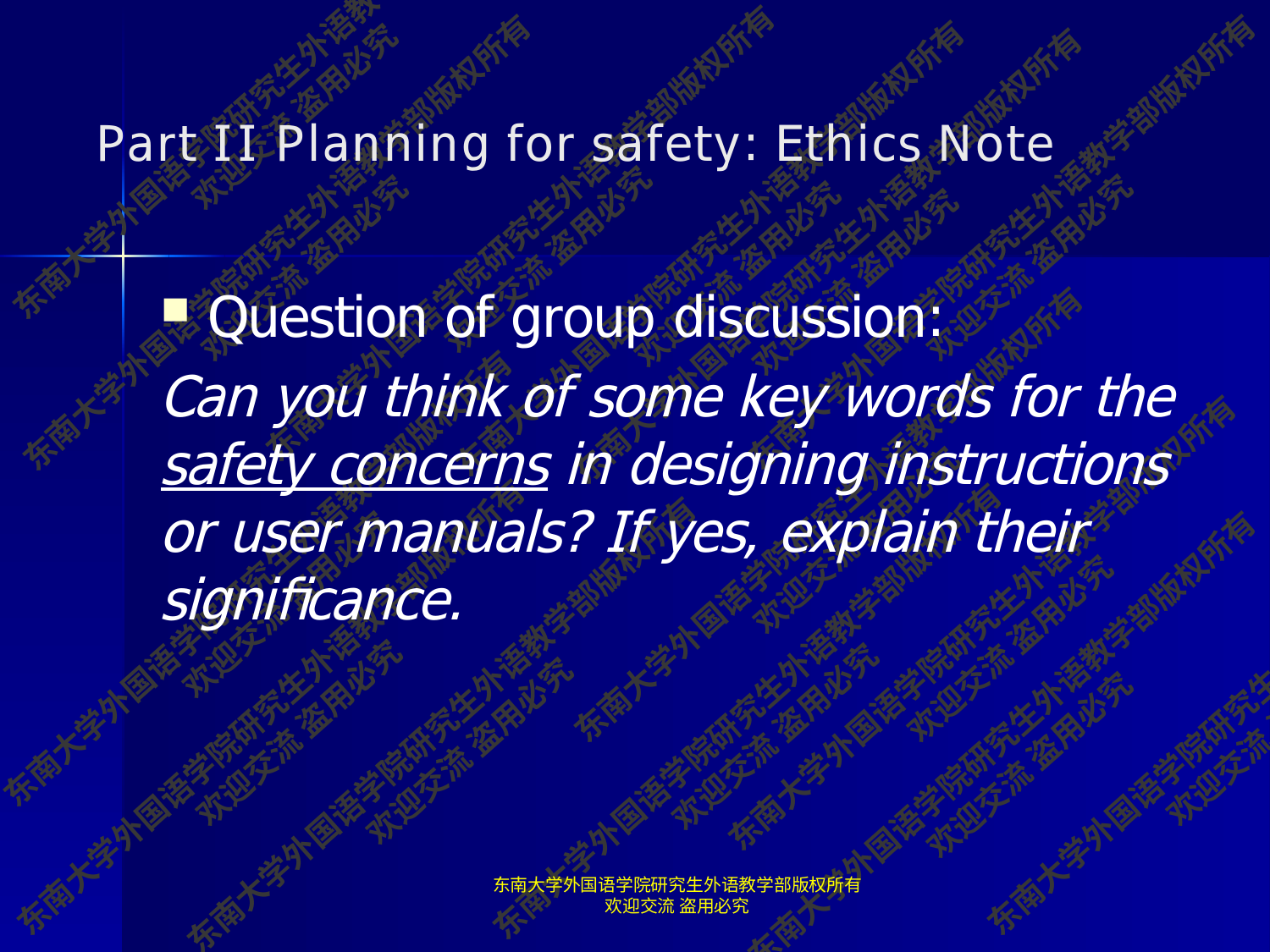

# Part II Planning for safety: Ethics Note
Question of group discussion:
Can you think of some key words for the safety concerns in designing instructions or user manuals? If yes, explain their significance.
东南大学外国语学院研究生外语教学部版权所有 欢迎交流 盗用必究